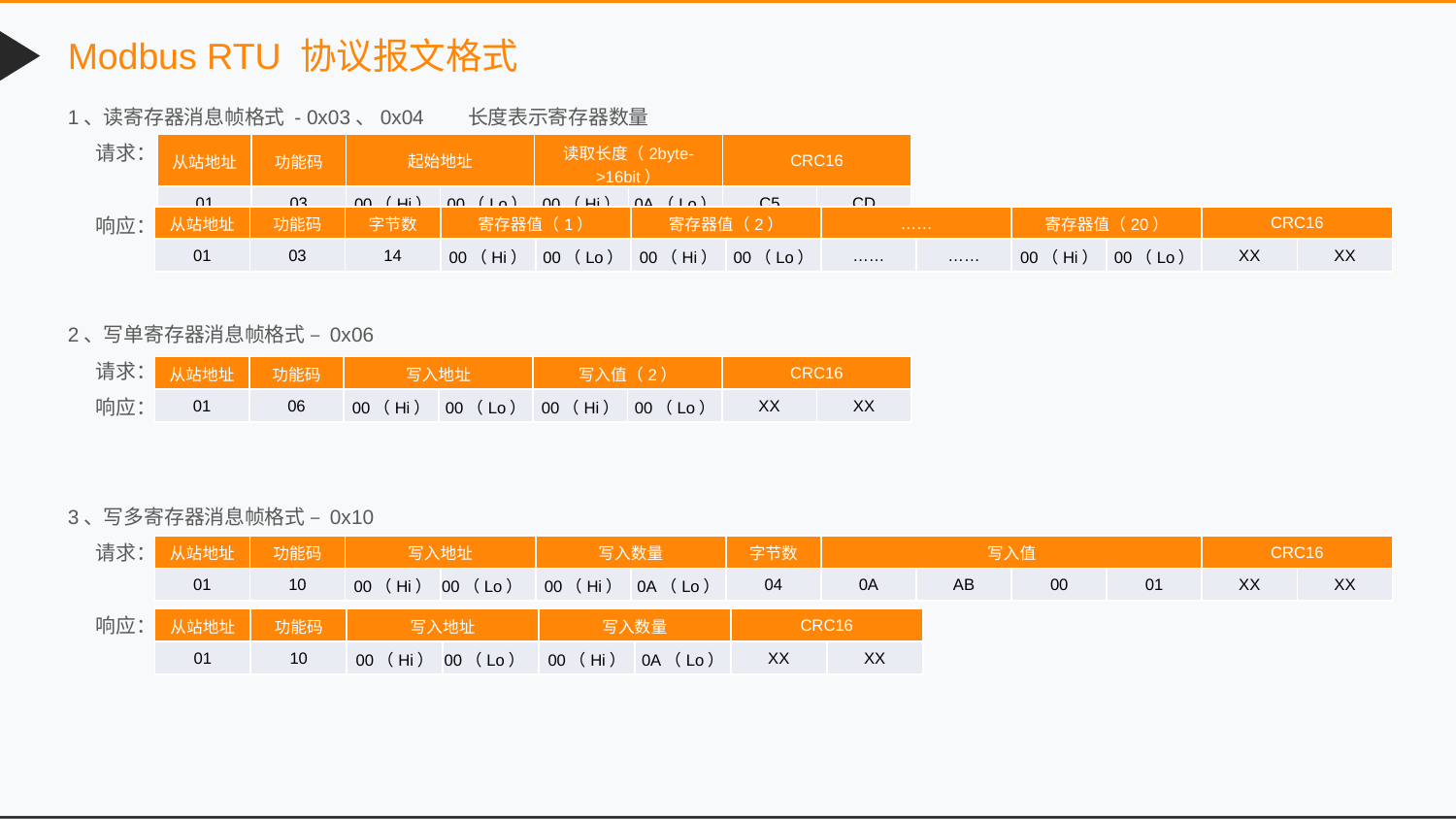

Modbus RTU 协议报文格式
1、读寄存器消息帧格式 - 0x03、0x04       长度表示寄存器数量
     请求：

     响应：

2、写单寄存器消息帧格式 – 0x06
     请求：
     响应：

3、写多寄存器消息帧格式 – 0x10
     请求：

     响应：
| 从站地址 | 功能码 | 起始地址 |  | 读取长度（2byte->16bit） |  | CRC16 |  |
| --- | --- | --- | --- | --- | --- | --- | --- |
| 01 | 03 | 00（Hi） | 00（Lo） | 00（Hi） | 0A（Lo） | C5 | CD |
| 从站地址 | 功能码 | 字节数 | 寄存器值（1） |  | 寄存器值（2） |  | …… |  | 寄存器值（20） |  | CRC16 |  |
| --- | --- | --- | --- | --- | --- | --- | --- | --- | --- | --- | --- | --- |
| 01 | 03 | 14 | 00（Hi） | 00（Lo） | 00（Hi） | 00（Lo） | …… | …… | 00（Hi） | 00（Lo） | XX | XX |
| 从站地址 | 功能码 | 写入地址 |  | 写入值（2） |  | CRC16 |  |
| --- | --- | --- | --- | --- | --- | --- | --- |
| 01 | 06 | 00（Hi） | 00（Lo） | 00（Hi） | 00（Lo） | XX | XX |
| 从站地址 | 功能码 | 写入地址 |  | 写入数量 |  | 字节数 | 写入值 |  |  |  | CRC16 |  |
| --- | --- | --- | --- | --- | --- | --- | --- | --- | --- | --- | --- | --- |
| 01 | 10 | 00（Hi） | 00（Lo） | 00（Hi） | 0A（Lo） | 04 | 0A | AB | 00 | 01 | XX | XX |
| 从站地址 | 功能码 | 写入地址 |  | 写入数量 |  | CRC16 |  |
| --- | --- | --- | --- | --- | --- | --- | --- |
| 01 | 10 | 00（Hi） | 00（Lo） | 00（Hi） | 0A（Lo） | XX | XX |